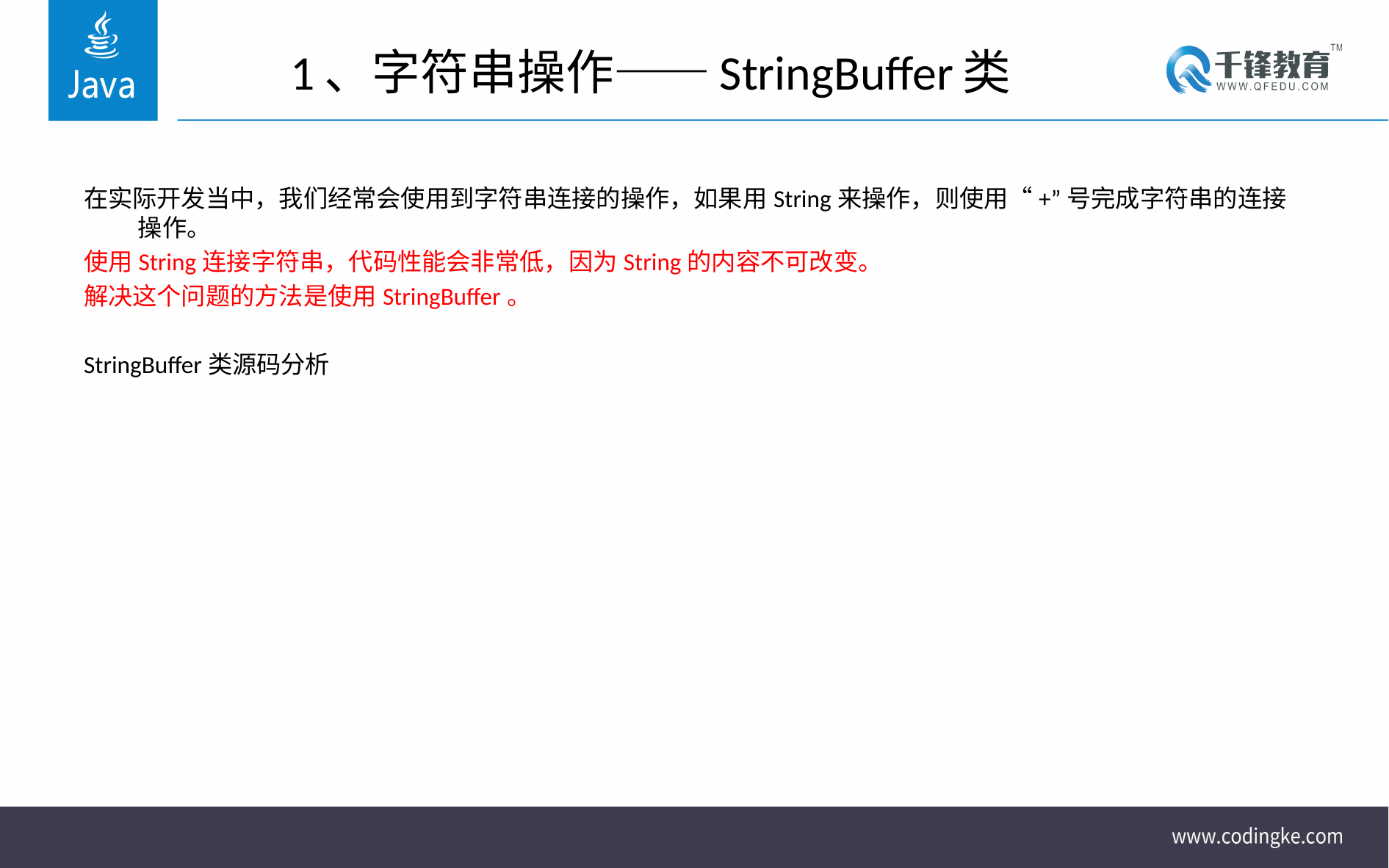

# 1、字符串操作——StringBuffer类
在实际开发当中，我们经常会使用到字符串连接的操作，如果用String来操作，则使用“+”号完成字符串的连接操作。
使用String连接字符串，代码性能会非常低，因为String的内容不可改变。
解决这个问题的方法是使用StringBuffer。

StringBuffer类源码分析